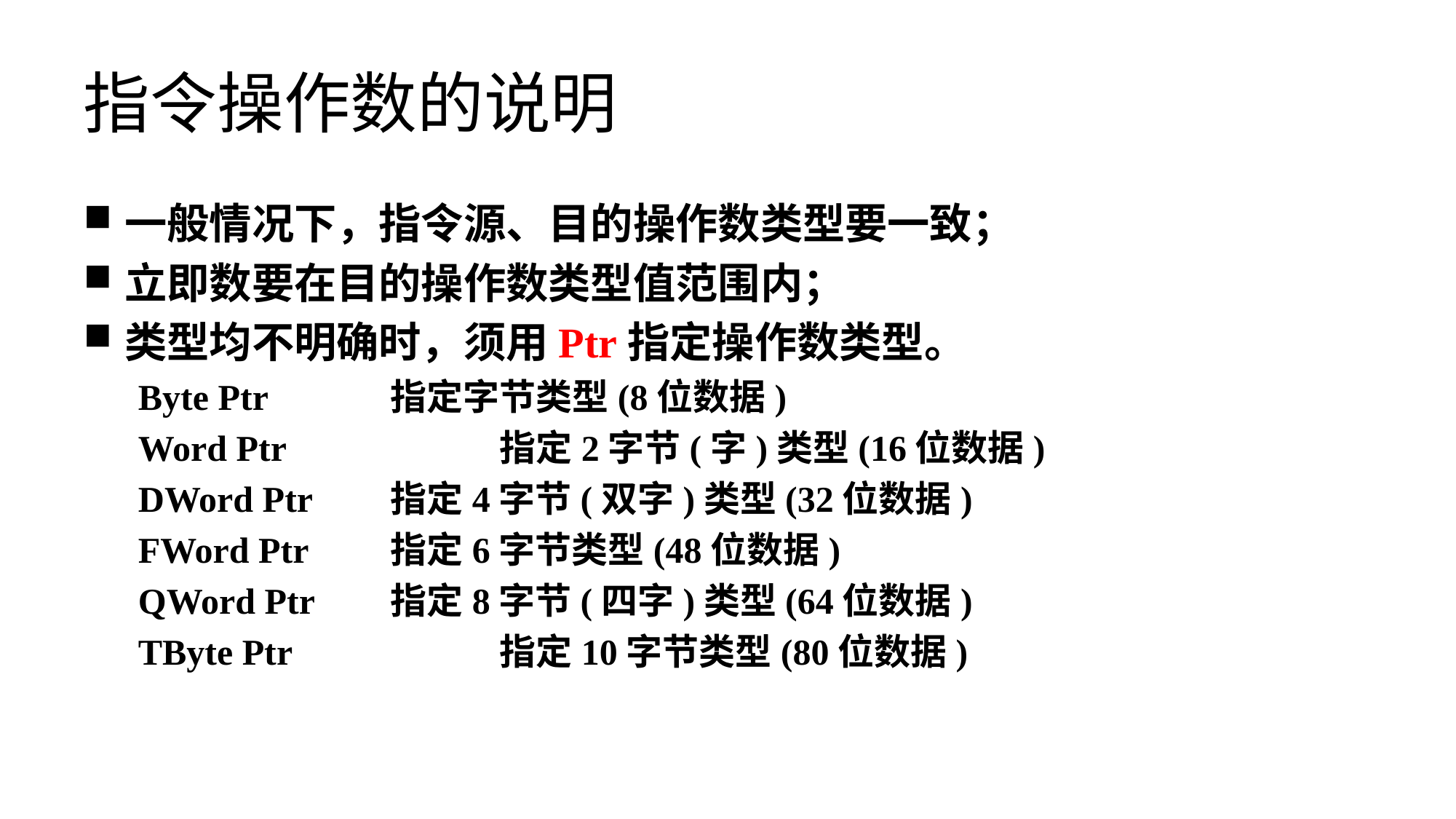

# 指令操作数的说明
一般情况下，指令源、目的操作数类型要一致；
立即数要在目的操作数类型值范围内；
类型均不明确时，须用Ptr指定操作数类型。
Byte Ptr		指定字节类型(8位数据)
Word Ptr		指定2字节(字)类型(16位数据)
DWord Ptr	指定4字节(双字)类型(32位数据)
FWord Ptr	指定6字节类型(48位数据)
QWord Ptr 	指定8字节(四字)类型(64位数据)
TByte Ptr		指定10字节类型(80位数据)